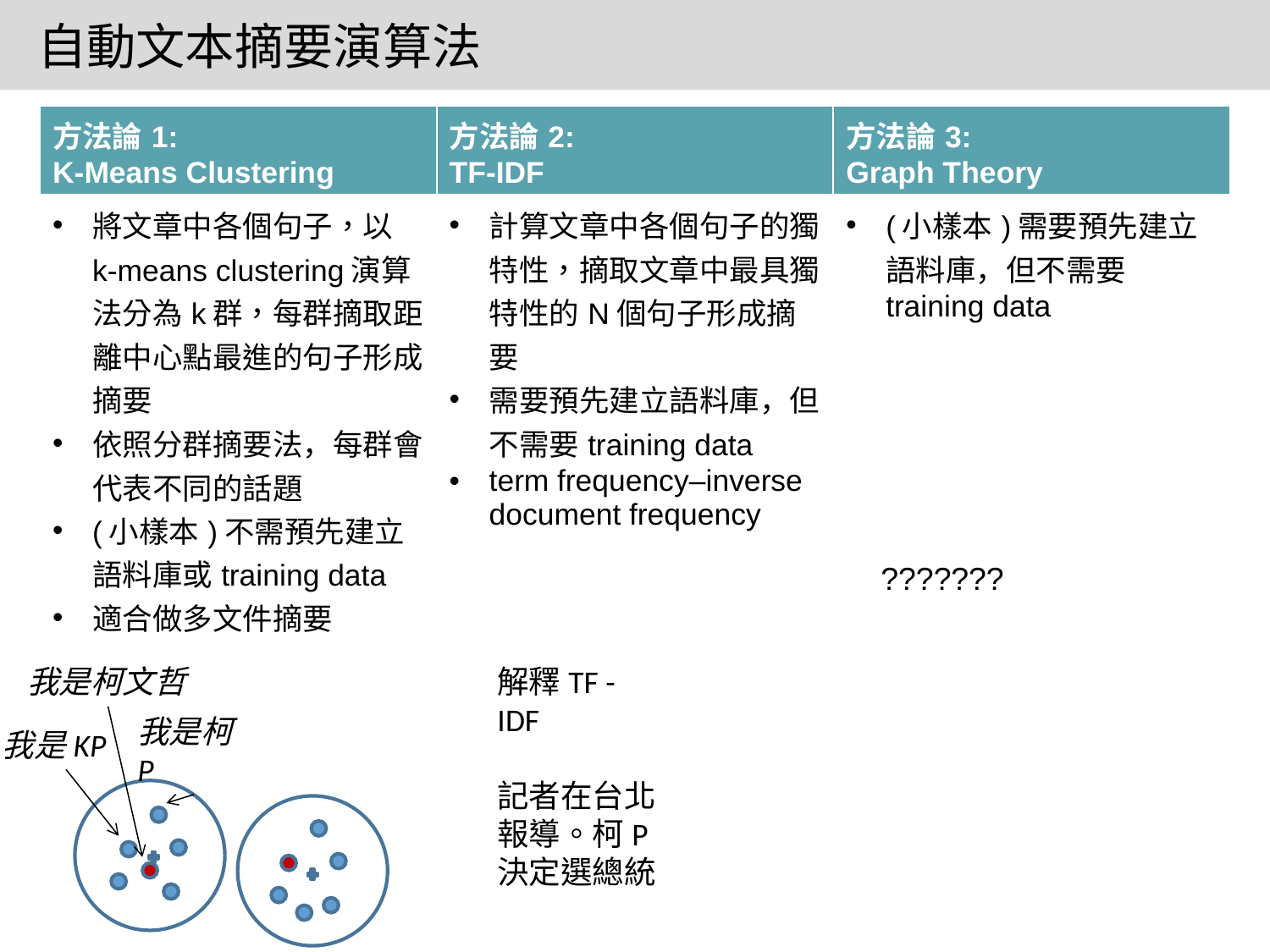

# 自動文本摘要演算法
| 方法論1: K-Means Clustering | 方法論2: TF-IDF | 方法論3: Graph Theory |
| --- | --- | --- |
| 將文章中各個句子，以 k-means clustering演算法分為k群，每群摘取距離中心點最進的句子形成摘要 依照分群摘要法，每群會代表不同的話題 (小樣本)不需預先建立語料庫或training data 適合做多文件摘要 | 計算文章中各個句子的獨特性，摘取文章中最具獨特性的N個句子形成摘要 需要預先建立語料庫，但不需要training data term frequency–inverse document frequency | (小樣本)需要預先建立語料庫，但不需要training data |
Example

 我是OO
 我是OO
 我是OO

 我是XX
 我是XX
 我是XX
???????
我是柯文哲
解釋TF - IDF

記者在台北報導。柯P決定選總統

我是柯P
我是KP